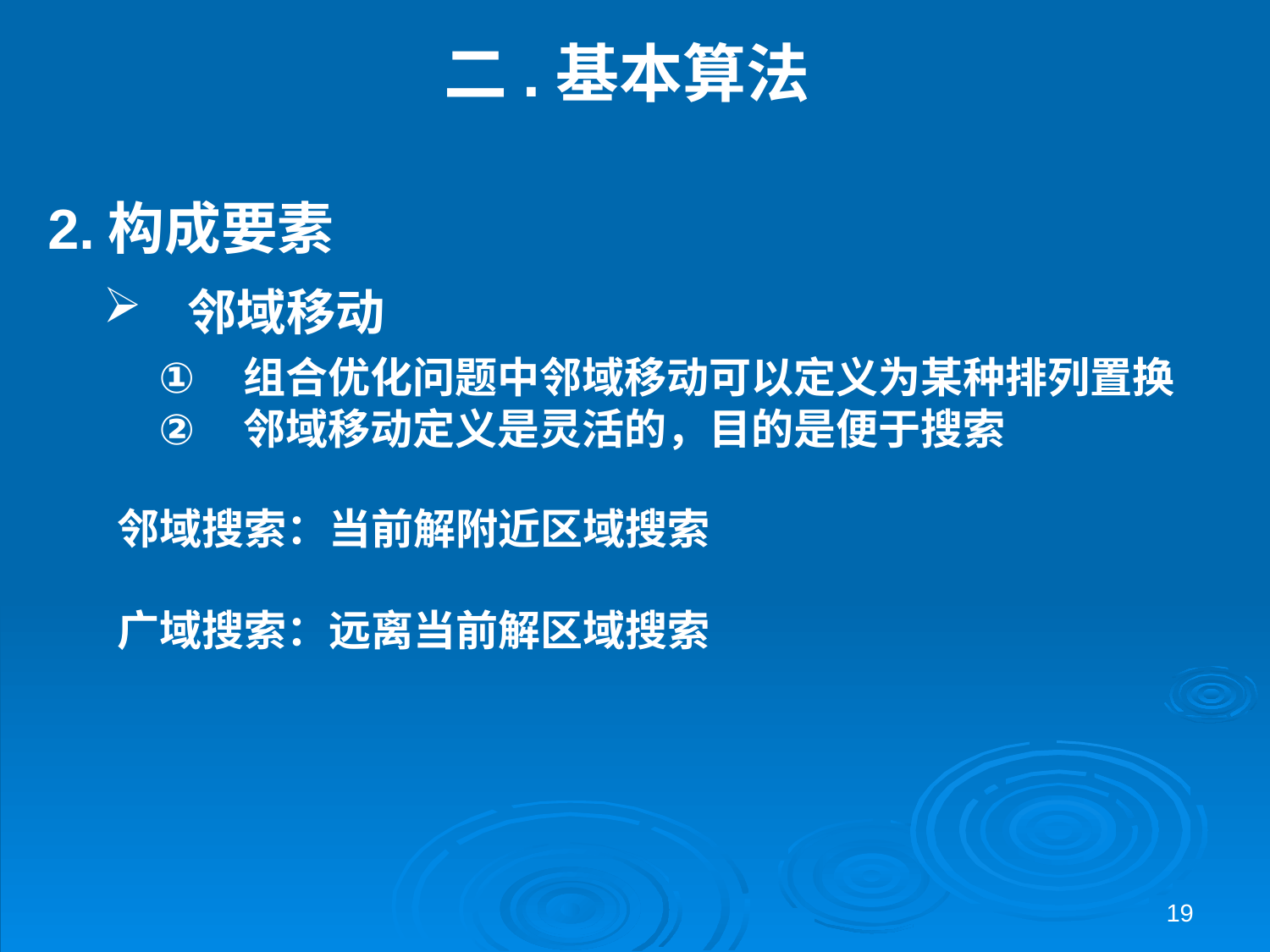

# 二.基本算法
2.构成要素
邻域移动
组合优化问题中邻域移动可以定义为某种排列置换
邻域移动定义是灵活的，目的是便于搜索

邻域搜索：当前解附近区域搜索

广域搜索：远离当前解区域搜索
19